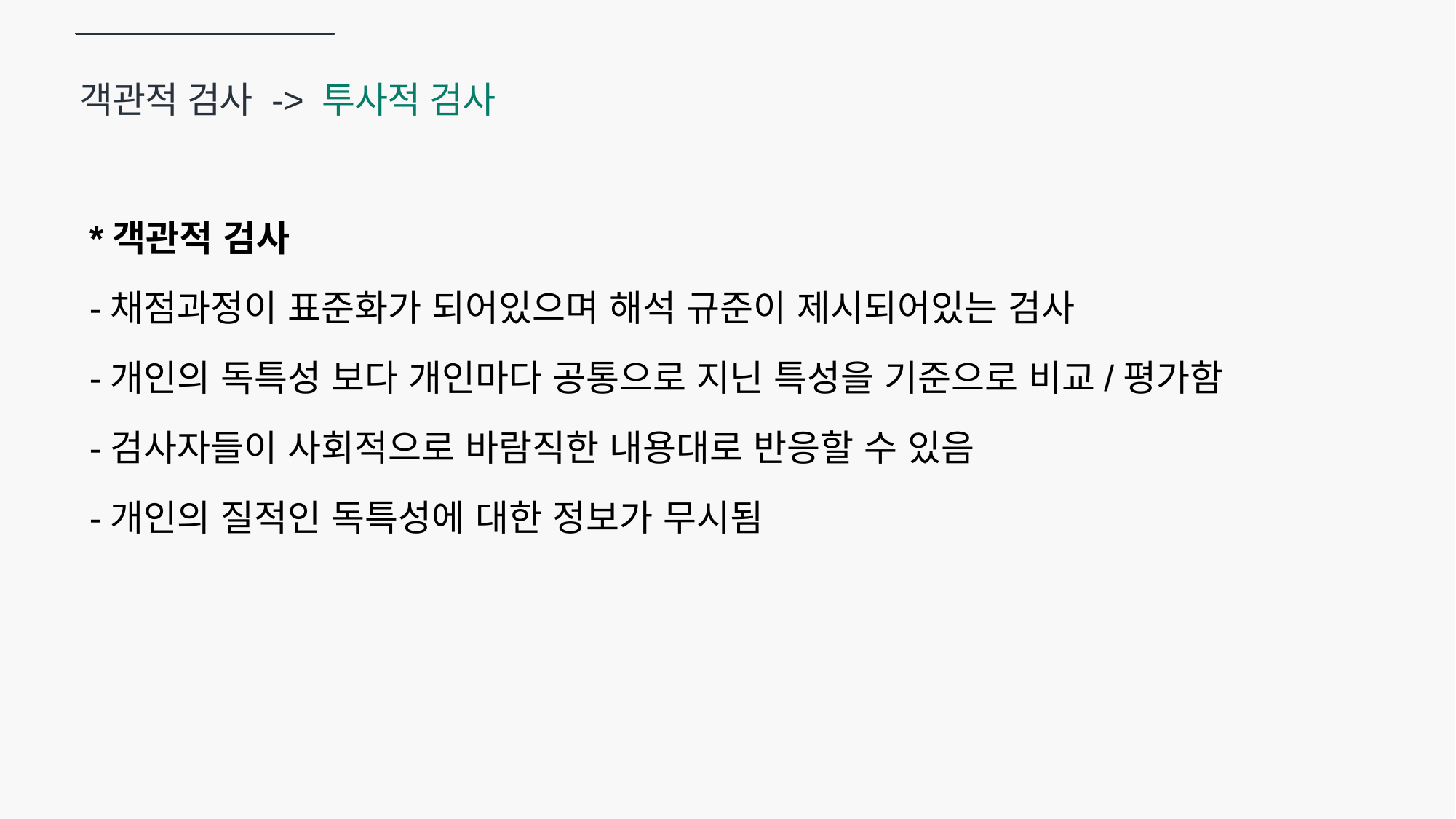

객관적 검사 -> 투사적 검사
*객관적 검사
-채점과정이 표준화가 되어있으며 해석 규준이 제시되어있는 검사
-개인의 독특성 보다 개인마다 공통으로 지닌 특성을 기준으로 비교/평가함
-검사자들이 사회적으로 바람직한 내용대로 반응할 수 있음
-개인의 질적인 독특성에 대한 정보가 무시됨